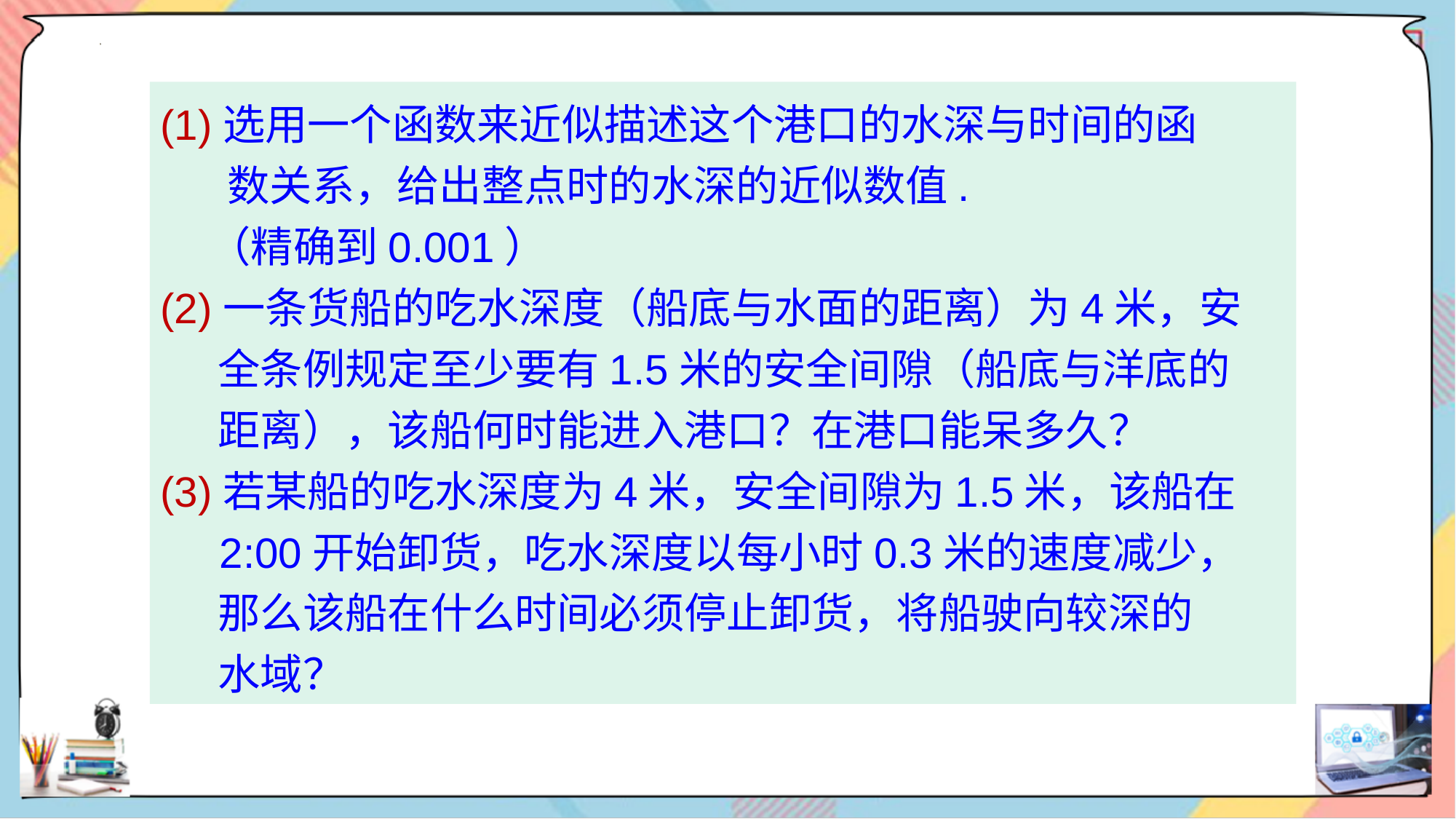

(1)选用一个函数来近似描述这个港口的水深与时间的函
      数关系，给出整点时的水深的近似数值.
    （精确到0.001）
(2)一条货船的吃水深度（船底与水面的距离）为4米，安
     全条例规定至少要有1.5米的安全间隙（船底与洋底的
     距离），该船何时能进入港口？在港口能呆多久？
(3)若某船的吃水深度为4米，安全间隙为1.5米，该船在
     2:00开始卸货，吃水深度以每小时0.3米的速度减少，
     那么该船在什么时间必须停止卸货，将船驶向较深的
     水域？